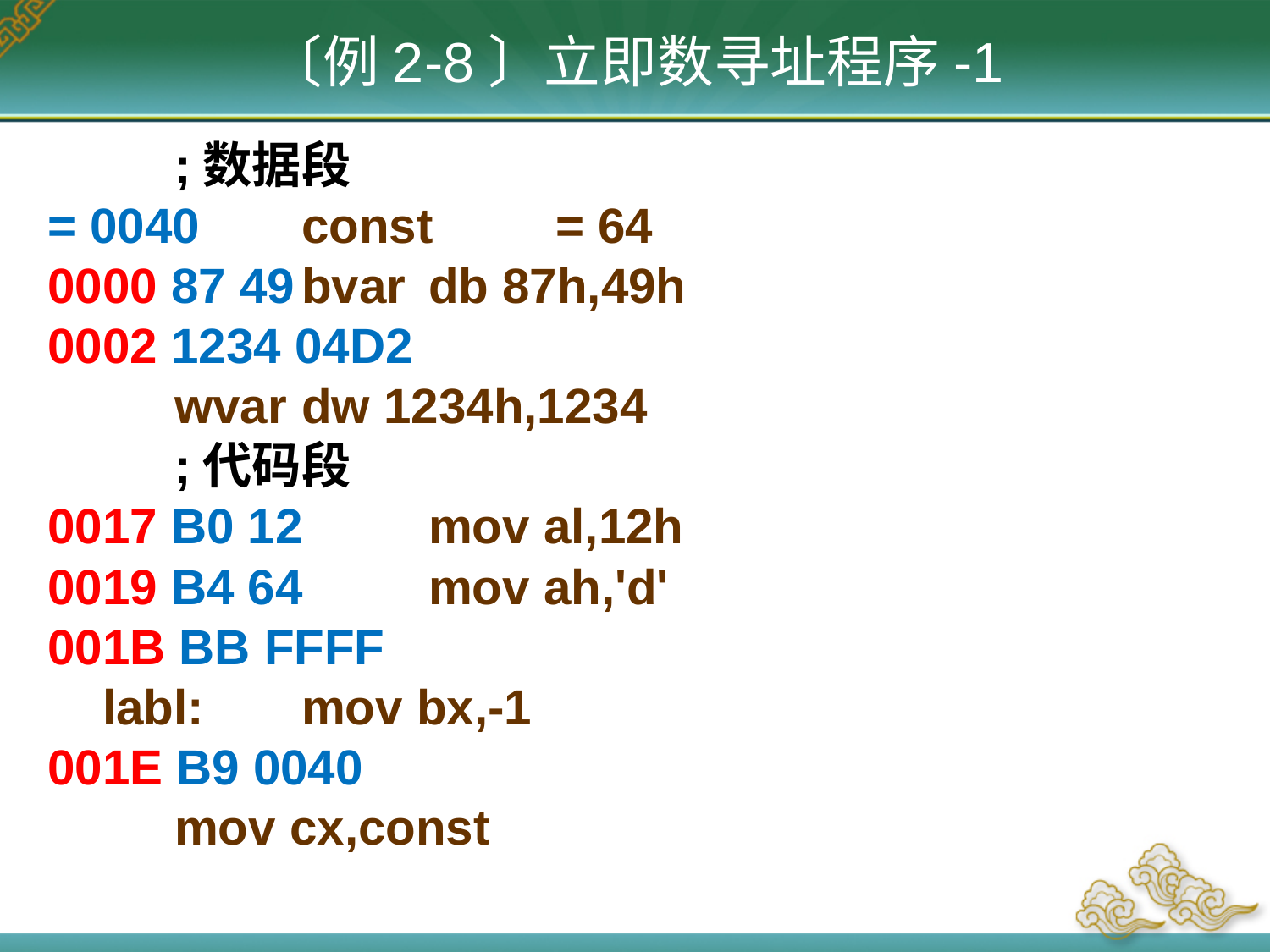

# 〔例2-8〕立即数寻址程序-1
	;数据段
= 0040	const	= 64
0000 87 49	bvar	db 87h,49h
0002 1234 04D2
	wvar	dw 1234h,1234
	;代码段
0017 B0 12	mov al,12h
0019 B4 64	mov ah,'d'
001B BB FFFF
    labl:	mov bx,-1
001E B9 0040
	mov cx,const